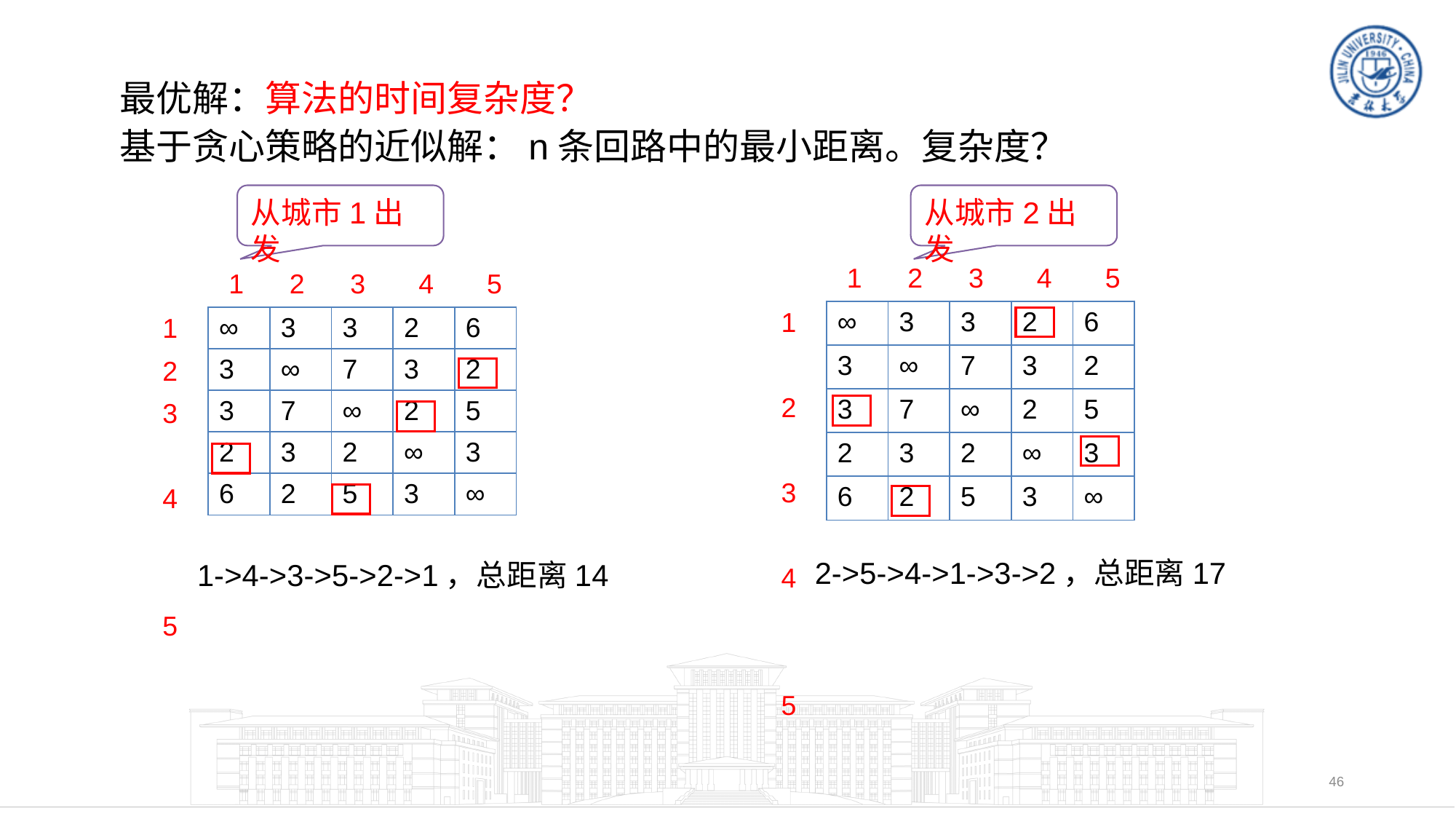

最优解：算法的时间复杂度？
基于贪心策略的近似解：n条回路中的最小距离。复杂度？
从城市1出发
从城市2出发
1      2      3       4       5
1      2      3       4       5
1     2     3     4
5
12  3    4
5
| ∞ | 3 | 3 | 2 | 6 |
| --- | --- | --- | --- | --- |
| 3 | ∞ | 7 | 3 | 2 |
| 3 | 7 | ∞ | 2 | 5 |
| 2 | 3 | 2 | ∞ | 3 |
| 6 | 2 | 5 | 3 | ∞ |
| ∞ | 3 | 3 | 2 | 6 |
| --- | --- | --- | --- | --- |
| 3 | ∞ | 7 | 3 | 2 |
| 3 | 7 | ∞ | 2 | 5 |
| 2 | 3 | 2 | ∞ | 3 |
| 6 | 2 | 5 | 3 | ∞ |

2->5->4->1->3->2，总距离17
1->4->3->5->2->1，总距离14
46